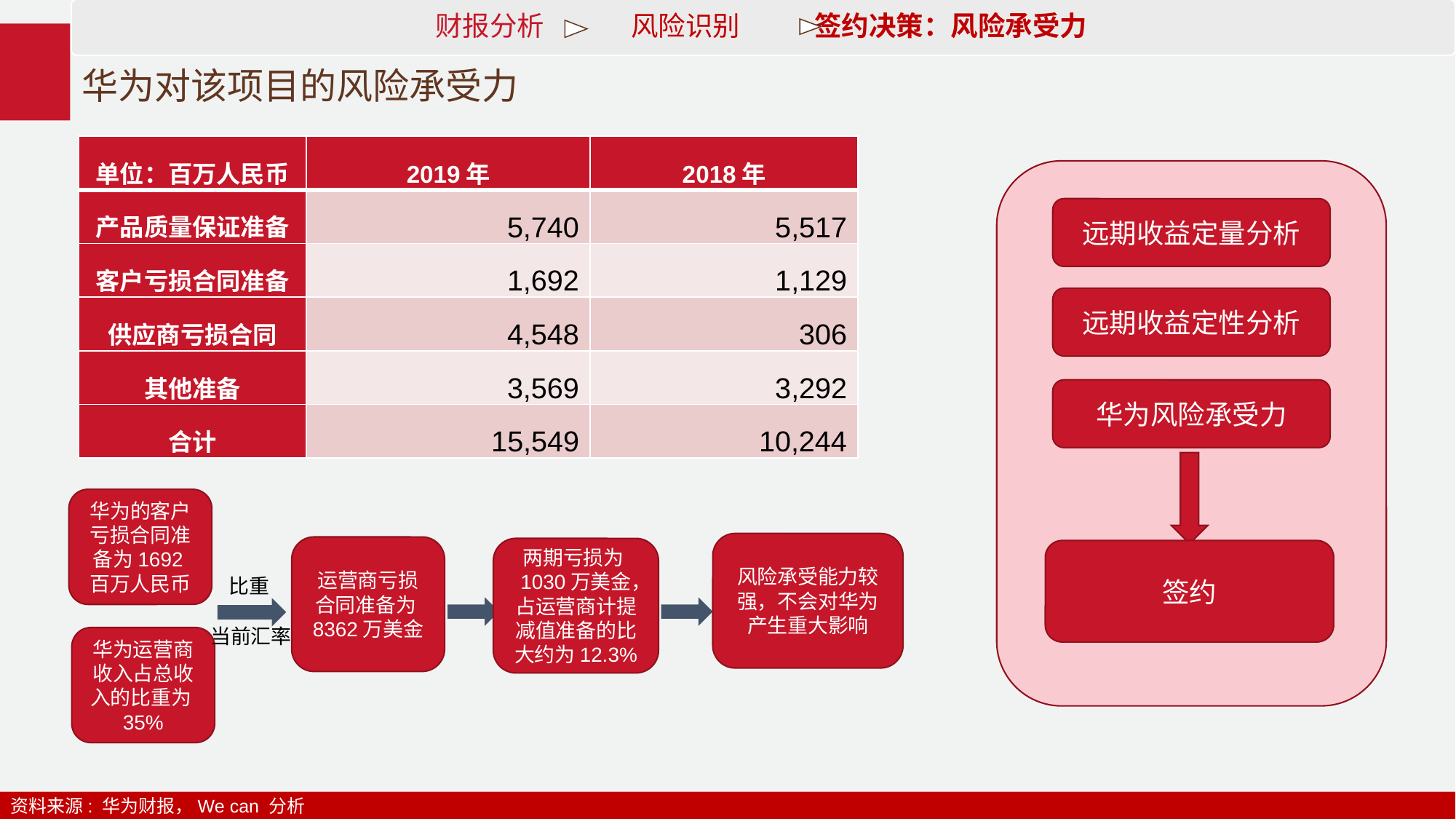

财报分析              风险识别            签约决策：风险承受力

# 华为对该项目的风险承受力
| 单位：百万人民币 | 2019年 | 2018年 |
| --- | --- | --- |
| 产品质量保证准备 | 5,740 | 5,517 |
| 客户亏损合同准备 | 1,692 | 1,129 |
| 供应商亏损合同 | 4,548 | 306 |
| 其他准备 | 3,569 | 3,292 |
| 合计 | 15,549 | 10,244 |

远期收益定量分析
远期收益定性分析
华为风险承受力

华为的客户亏损合同准备为1692百万人民币
风险承受能力较强，不会对华为产生重大影响
运营商亏损合同准备为8362万美金
两期亏损为1030万美金，占运营商计提减值准备的比大约为12.3%
签约
比重

当前汇率
华为运营商收入占总收入的比重为35%
资料来源: 华为财报，We can 分析